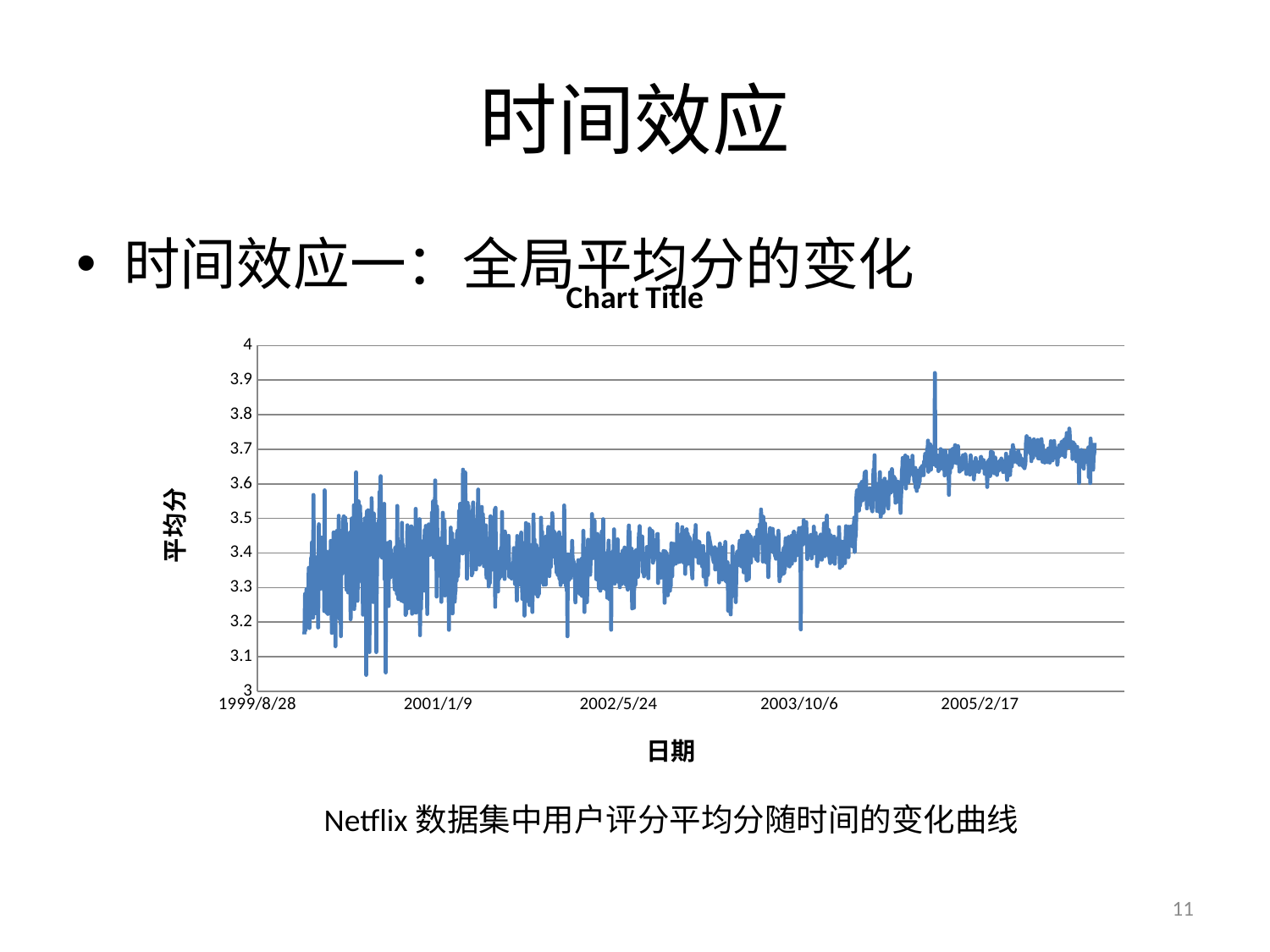

# 时间效应
时间效应一：全局平均分的变化

### Chart:

| Category |  |
|---|---|
Netflix数据集中用户评分平均分随时间的变化曲线
11